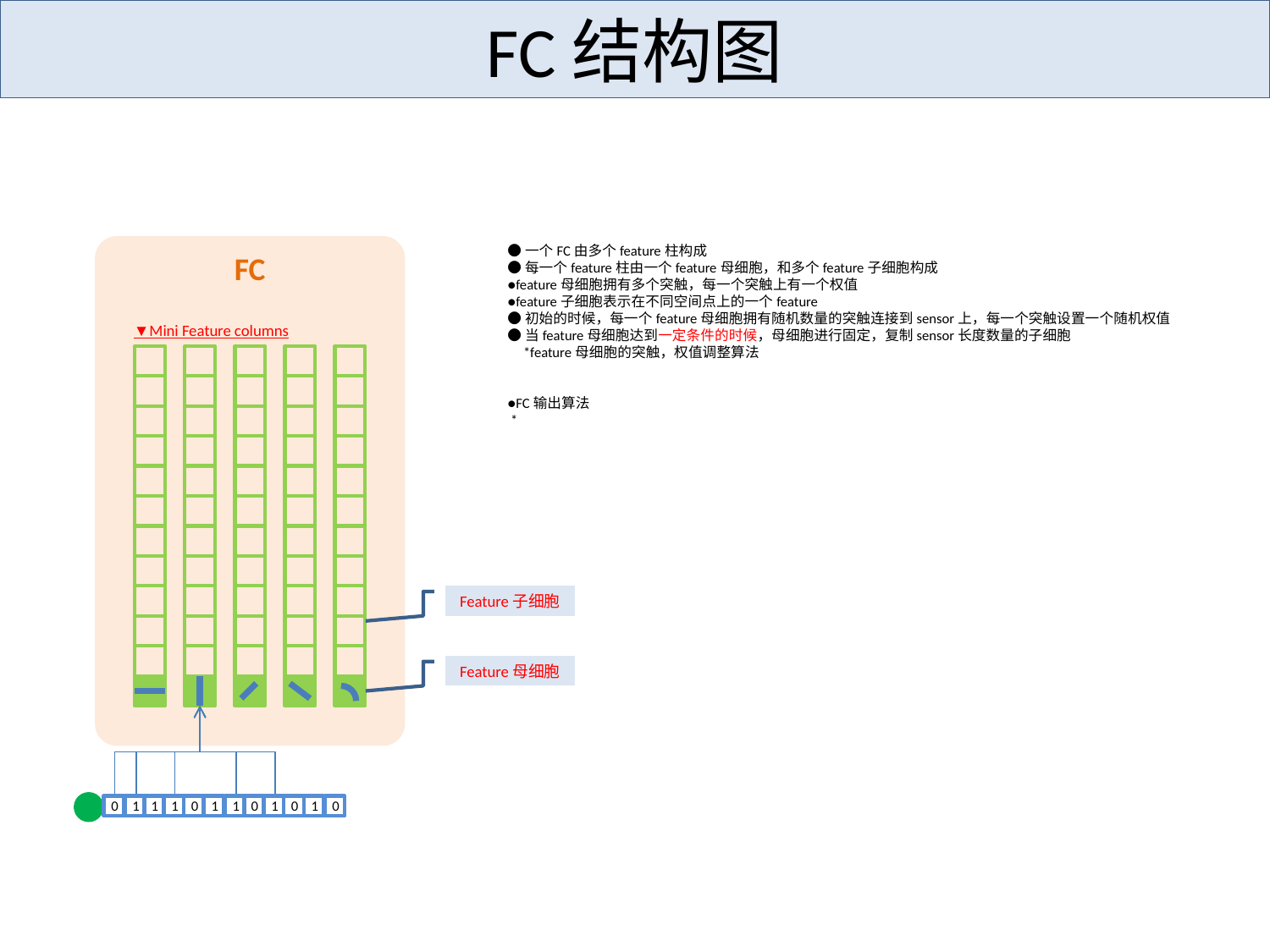

# FC结构图

FC
●一个FC由多个feature柱构成
●每一个feature柱由一个feature母细胞，和多个feature子细胞构成
●feature母细胞拥有多个突触，每一个突触上有一个权值
●feature子细胞表示在不同空间点上的一个feature
●初始的时候，每一个feature母细胞拥有随机数量的突触连接到sensor上，每一个突触设置一个随机权值
●当feature母细胞达到一定条件的时候，母细胞进行固定，复制sensor长度数量的子细胞
     *feature母细胞的突触，权值调整算法

●FC输出算法
 *
▼Mini Feature columns

Feature子细胞

Feature母细胞

0
1
1
1
0
1
1
0
1
0
1
0